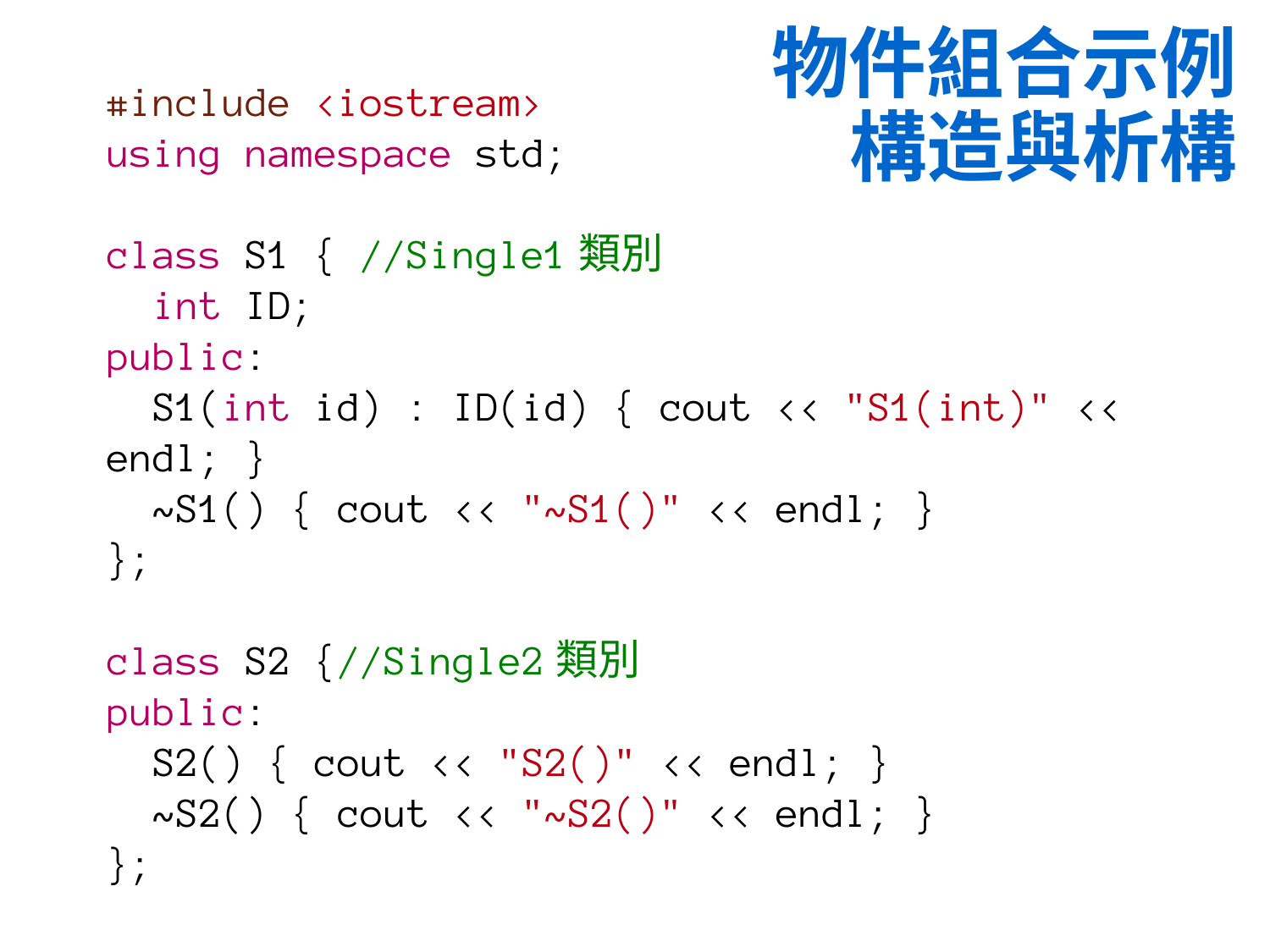

# 物件組合示例 構造與析構
#include <iostream>
using namespace std;

class S1 { //Single1類別
  int ID;
public:
  S1(int id) : ID(id) { cout << "S1(int)" << endl; }
  ~S1() { cout << "~S1()" << endl; }
};

class S2 {//Single2類別
public:
  S2() { cout << "S2()" << endl; }
  ~S2() { cout << "~S2()" << endl; }
};